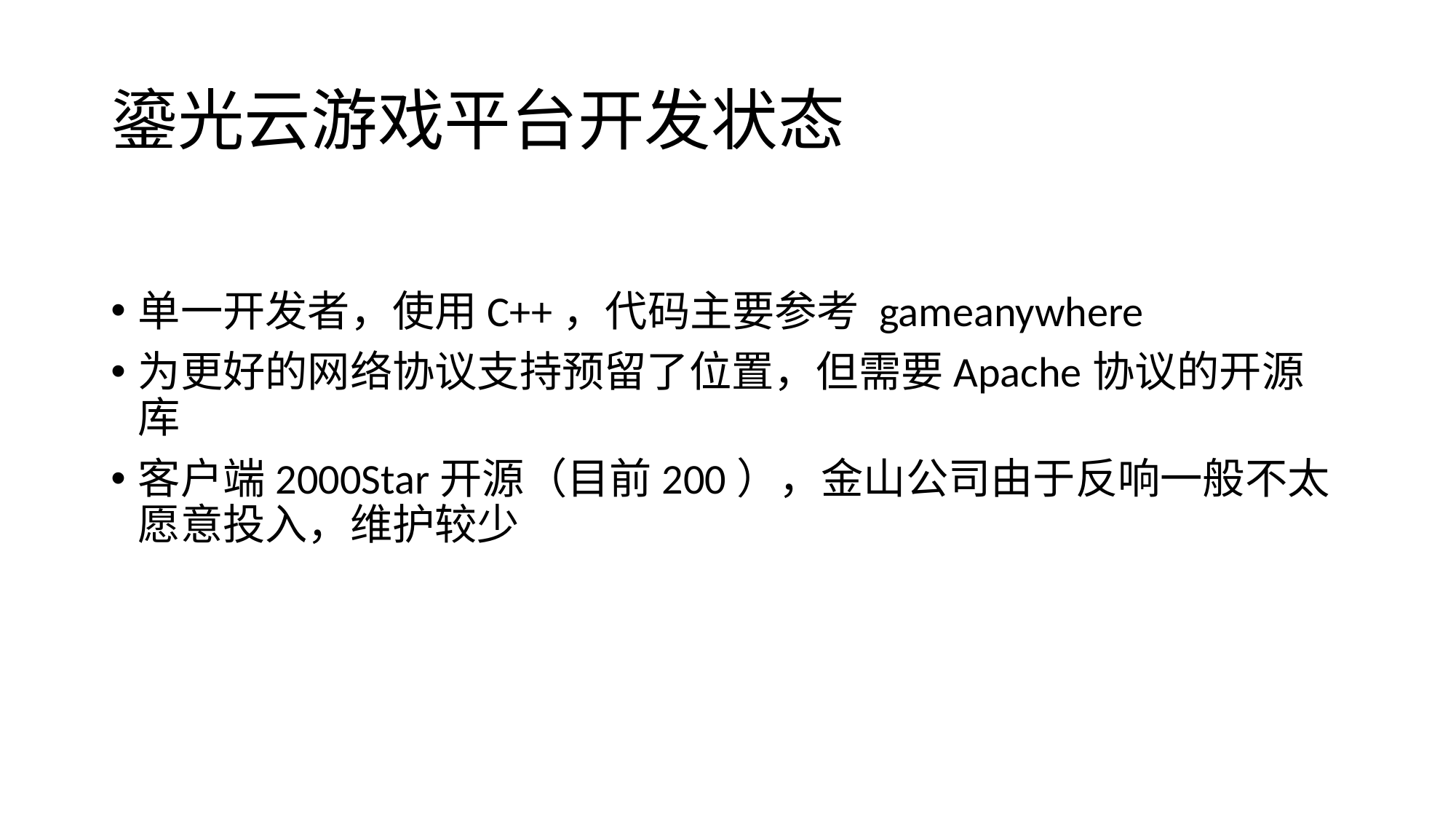

# 鎏光云游戏平台开发状态

单一开发者，使用C++，代码主要参考 gameanywhere
为更好的网络协议支持预留了位置，但需要Apache协议的开源库
客户端2000Star开源（目前200），金山公司由于反响一般不太愿意投入，维护较少